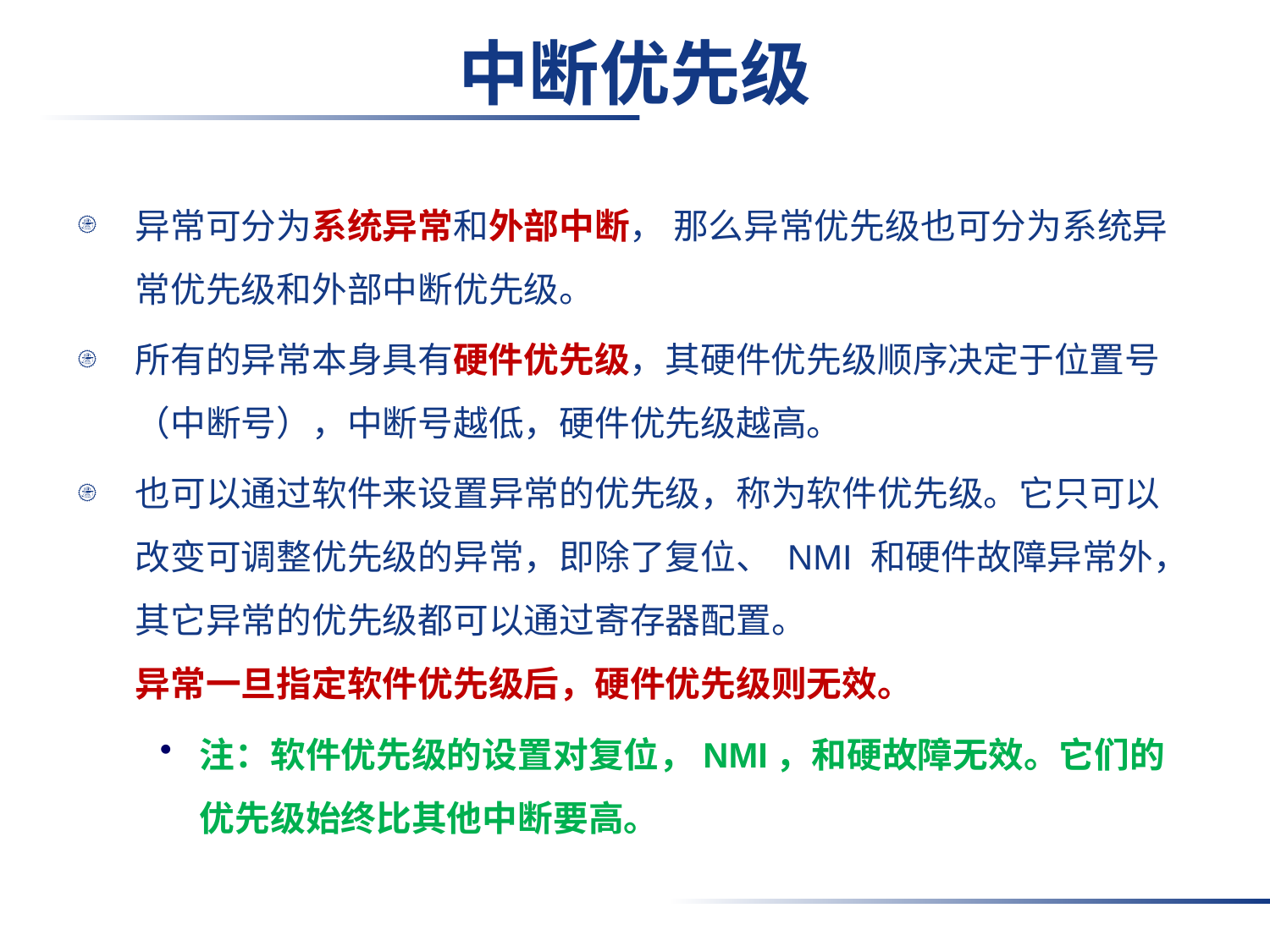

# 中断优先级
异常可分为系统异常和外部中断， 那么异常优先级也可分为系统异常优先级和外部中断优先级。
所有的异常本身具有硬件优先级，其硬件优先级顺序决定于位置号（中断号），中断号越低，硬件优先级越高。
也可以通过软件来设置异常的优先级，称为软件优先级。它只可以改变可调整优先级的异常，即除了复位、 NMI 和硬件故障异常外，其它异常的优先级都可以通过寄存器配置。
异常一旦指定软件优先级后，硬件优先级则无效。
注：软件优先级的设置对复位，NMI，和硬故障无效。它们的优先级始终比其他中断要高。